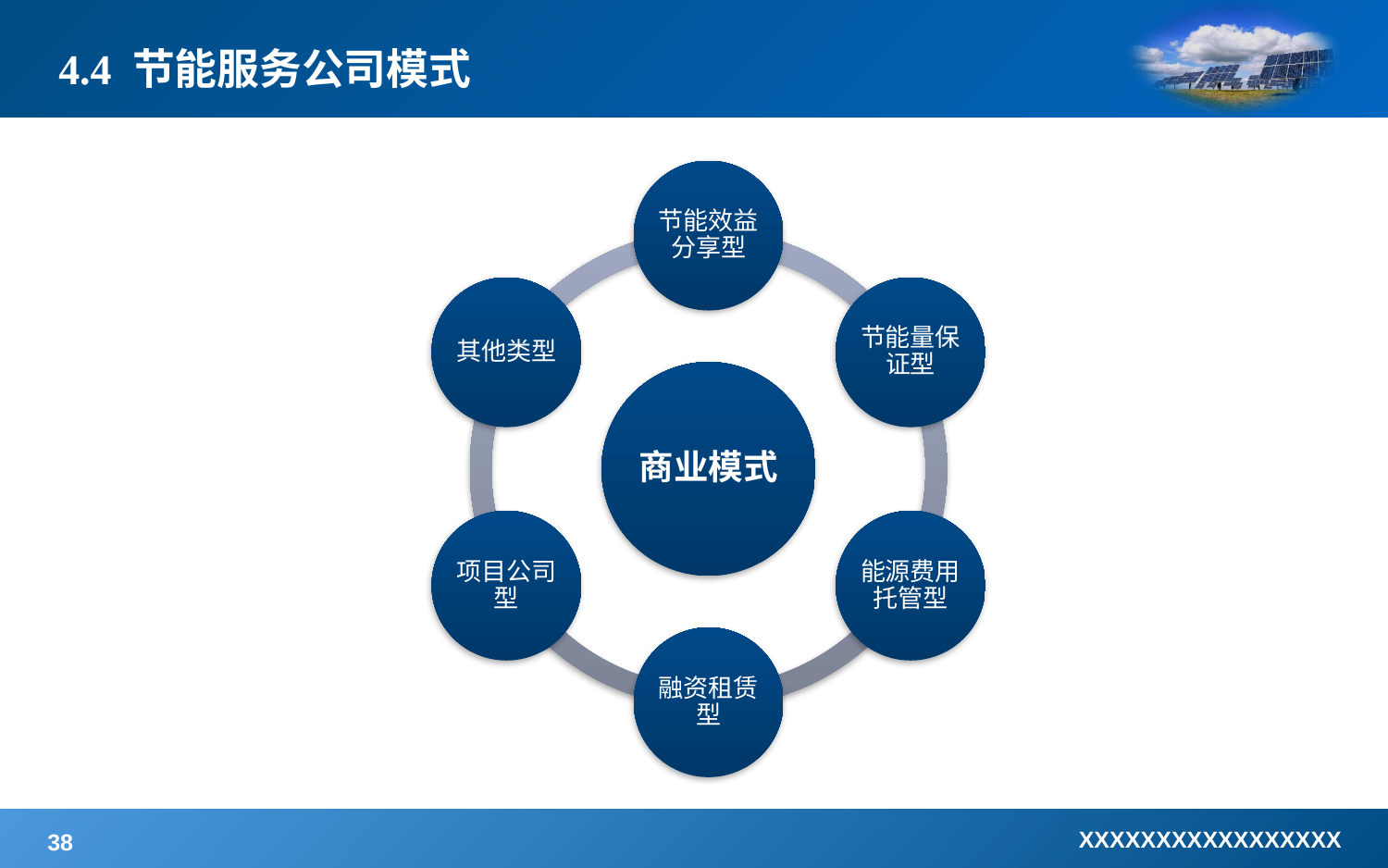

# 4.4 节能服务公司模式
商业模式
节能效益分享型
节能量保证型
能源费用托管型
融资租赁型
项目公司型
其他类型